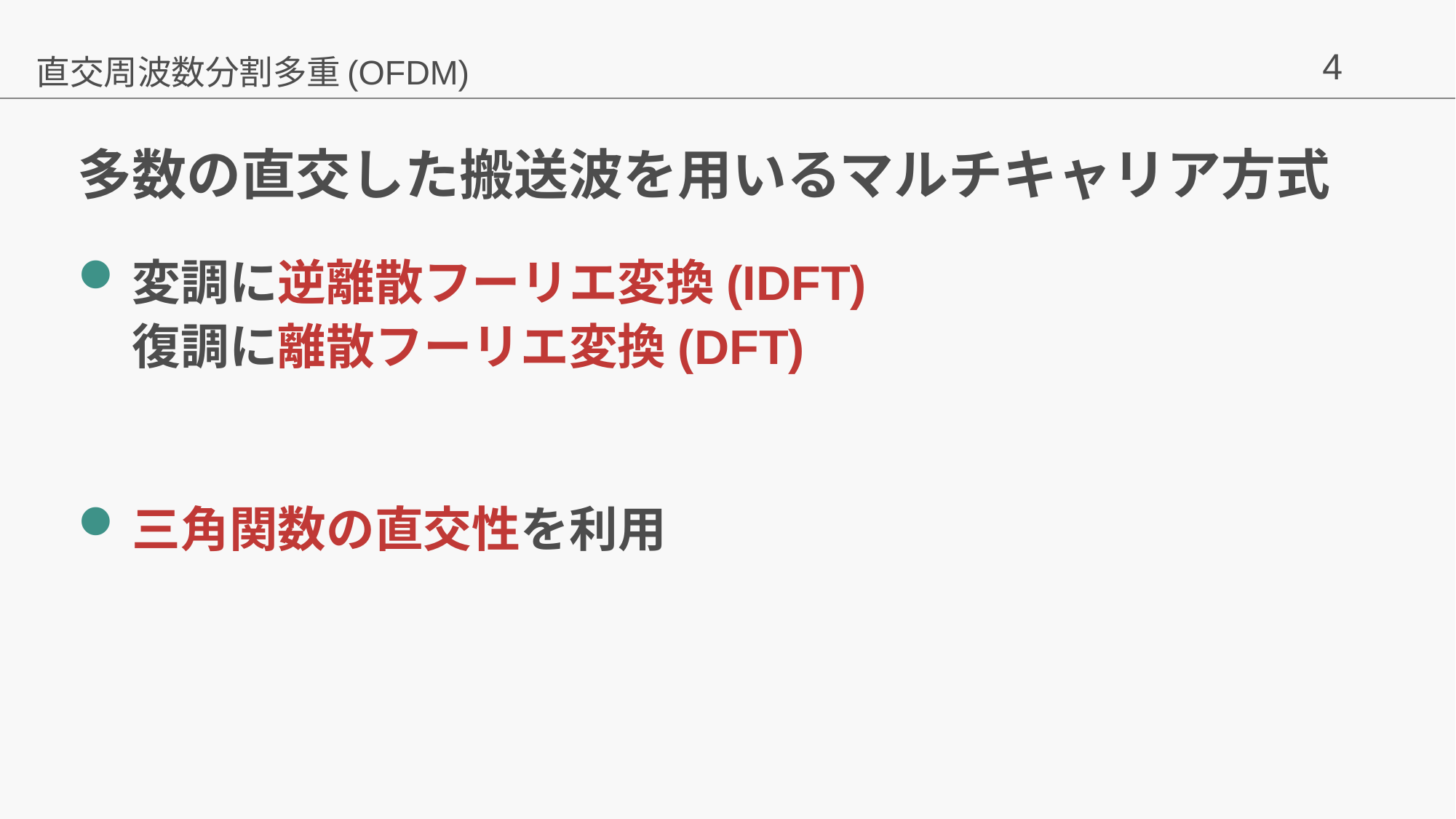

直交周波数分割多重(OFDM)
# 多数の直交した搬送波を用いるマルチキャリア方式
変調に逆離散フーリエ変換(IDFT)
復調に離散フーリエ変換(DFT)

三角関数の直交性を利用